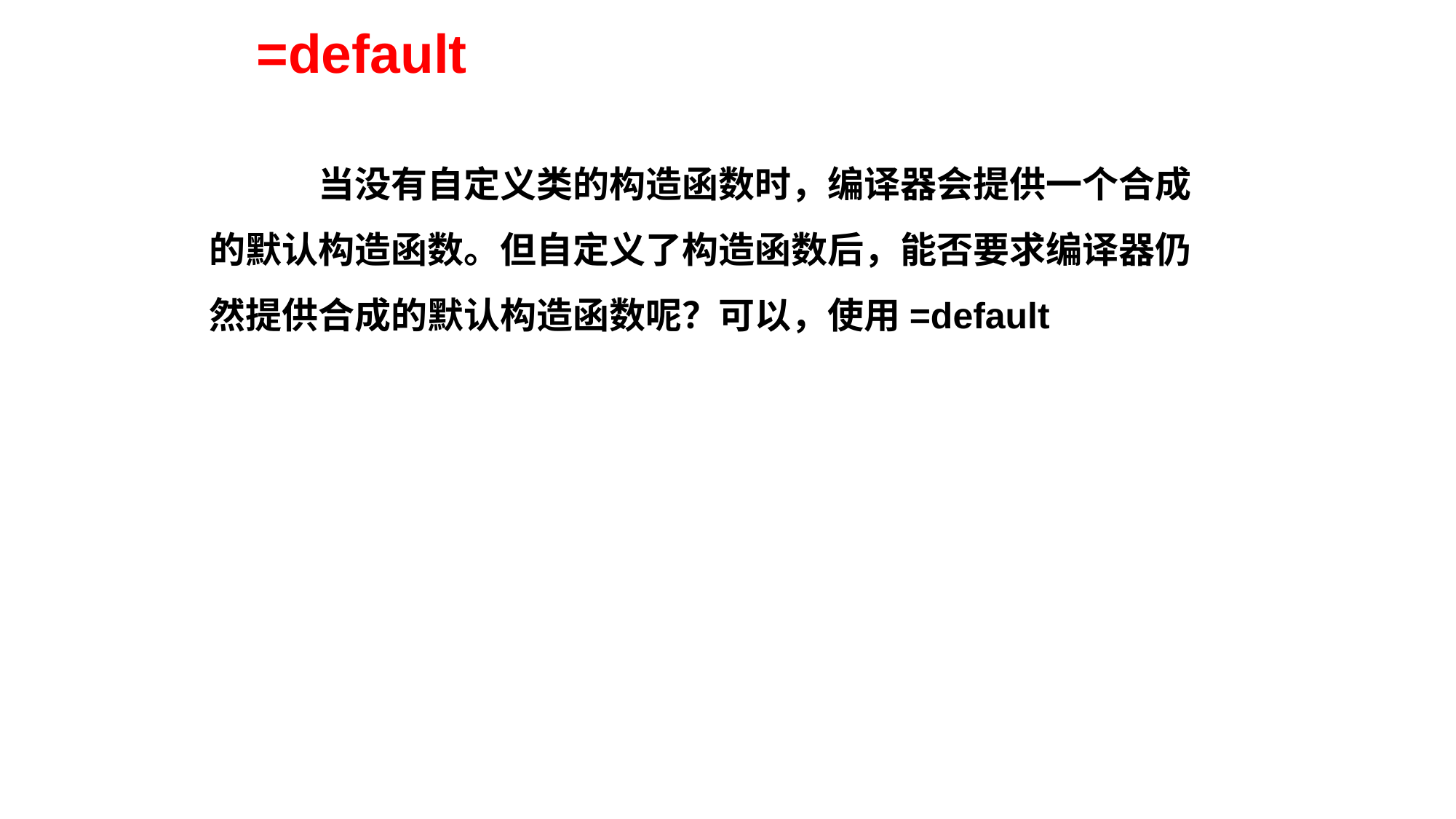

# =default
	当没有自定义类的构造函数时，编译器会提供一个合成的默认构造函数。但自定义了构造函数后，能否要求编译器仍然提供合成的默认构造函数呢？可以，使用=default